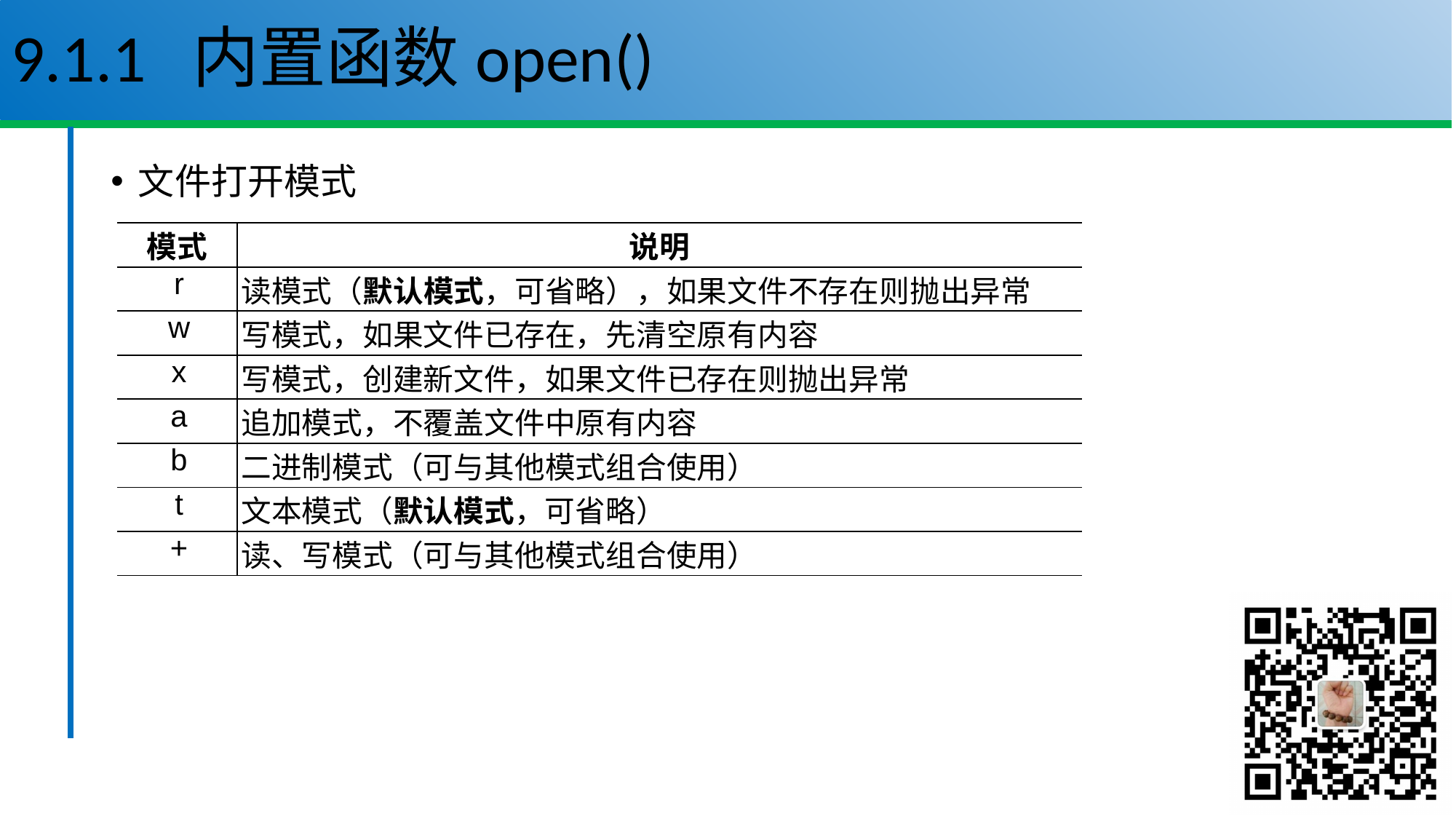

# 9.1.1  内置函数open()
文件打开模式
| 模式 | 说明 |
| --- | --- |
| r | 读模式（默认模式，可省略），如果文件不存在则抛出异常 |
| w | 写模式，如果文件已存在，先清空原有内容 |
| x | 写模式，创建新文件，如果文件已存在则抛出异常 |
| a | 追加模式，不覆盖文件中原有内容 |
| b | 二进制模式（可与其他模式组合使用） |
| t | 文本模式（默认模式，可省略） |
| + | 读、写模式（可与其他模式组合使用） |
6